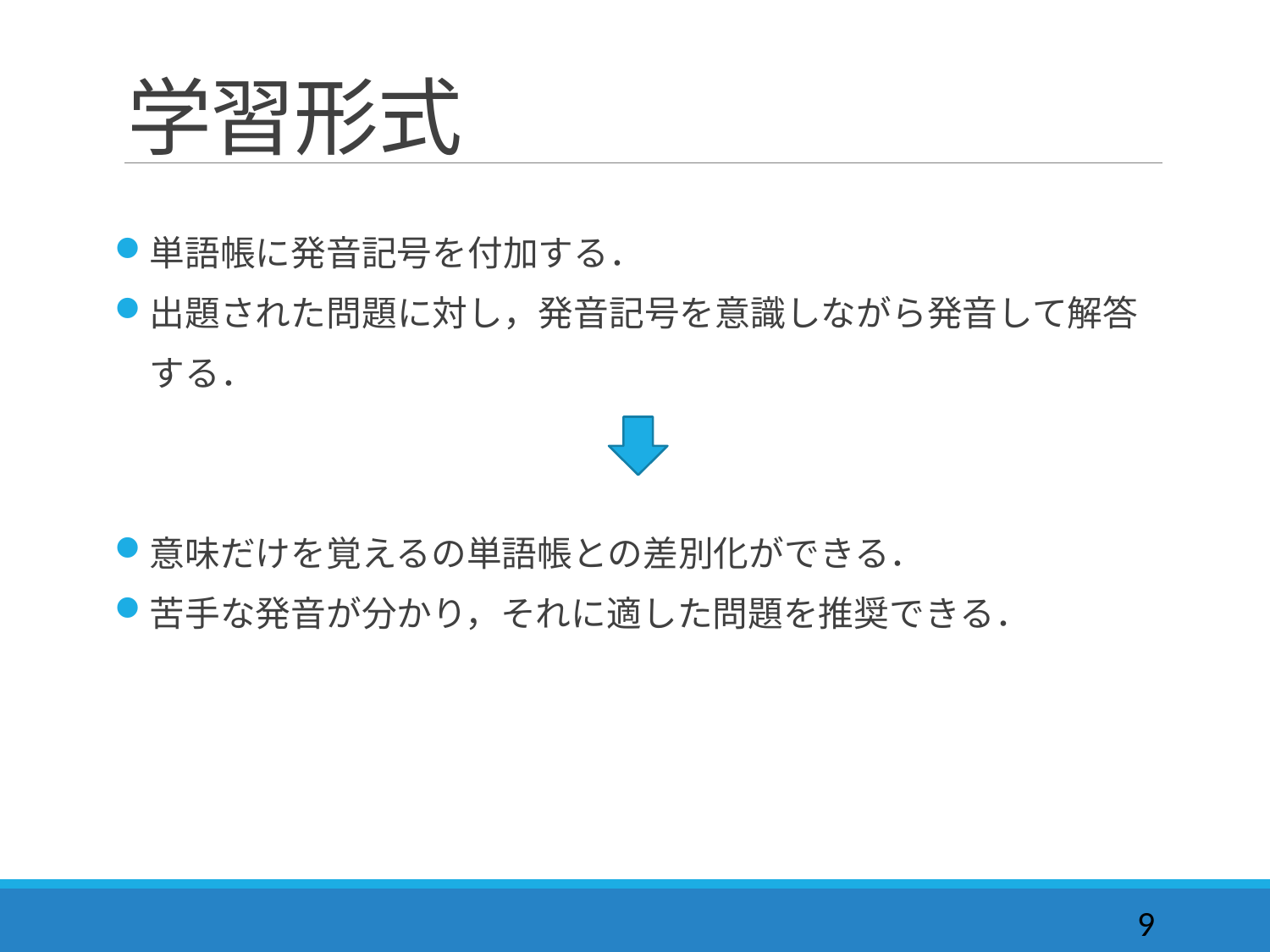

# 学習形式

単語帳に発音記号を付加する．
出題された問題に対し，発音記号を意識しながら発音して解答
　する．

意味だけを覚えるの単語帳との差別化ができる．
苦手な発音が分かり，それに適した問題を推奨できる．

9